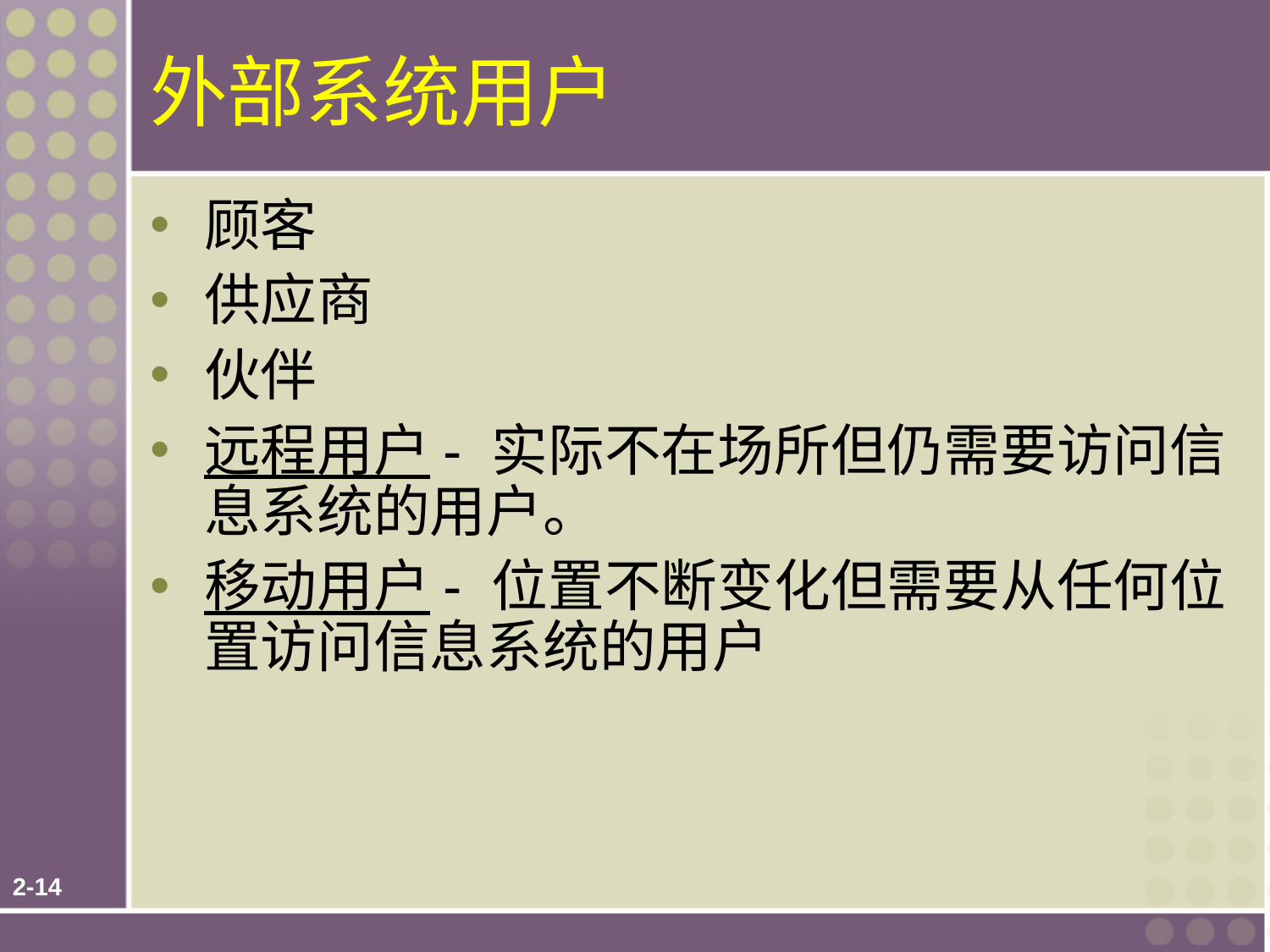

外部系统用户
顾客
供应商
伙伴
远程用户- 实际不在场所但仍需要访问信息系统的用户。
移动用户- 位置不断变化但需要从任何位置访问信息系统的用户
2-14